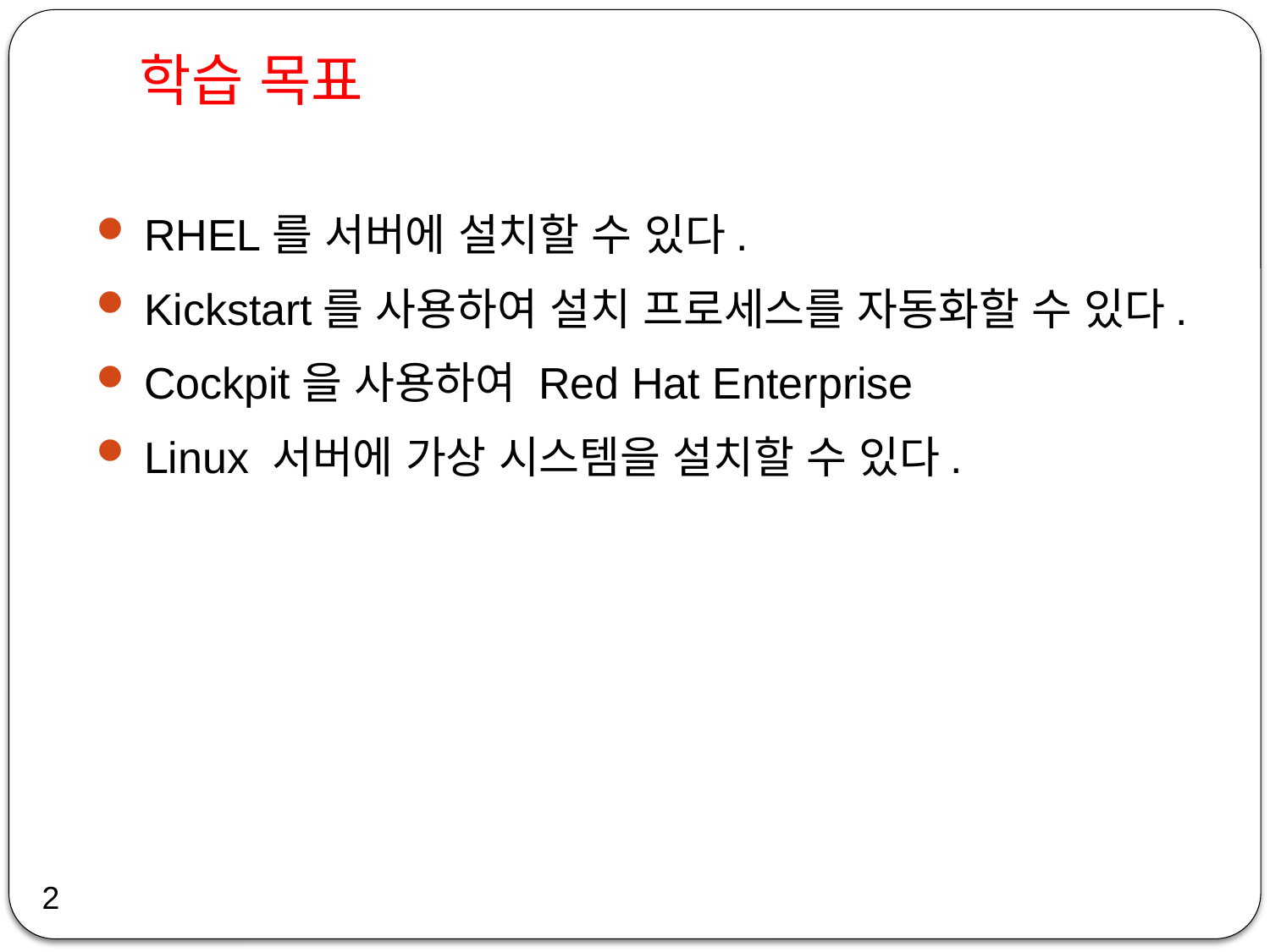

학습 목표
RHEL를 서버에 설치할 수 있다.
Kickstart를 사용하여 설치 프로세스를 자동화할 수 있다.
Cockpit을 사용하여 Red Hat Enterprise
Linux 서버에 가상 시스템을 설치할 수 있다.
2